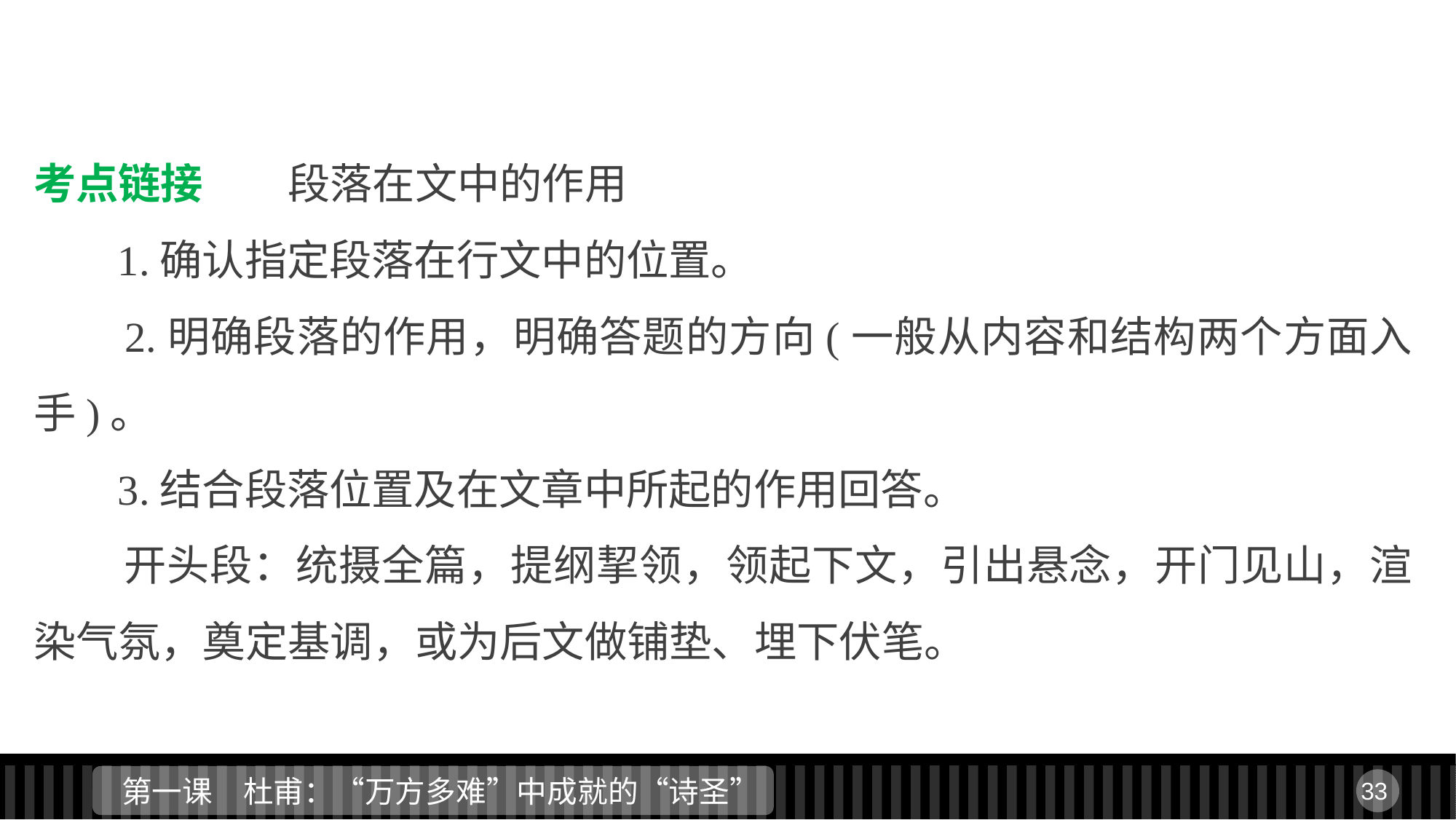

考点链接　　段落在文中的作用
        1.确认指定段落在行文中的位置。
        2.明确段落的作用，明确答题的方向(一般从内容和结构两个方面入手)。
        3.结合段落位置及在文章中所起的作用回答。
        开头段：统摄全篇，提纲挈领，领起下文，引出悬念，开门见山，渲染气氛，奠定基调，或为后文做铺垫、埋下伏笔。